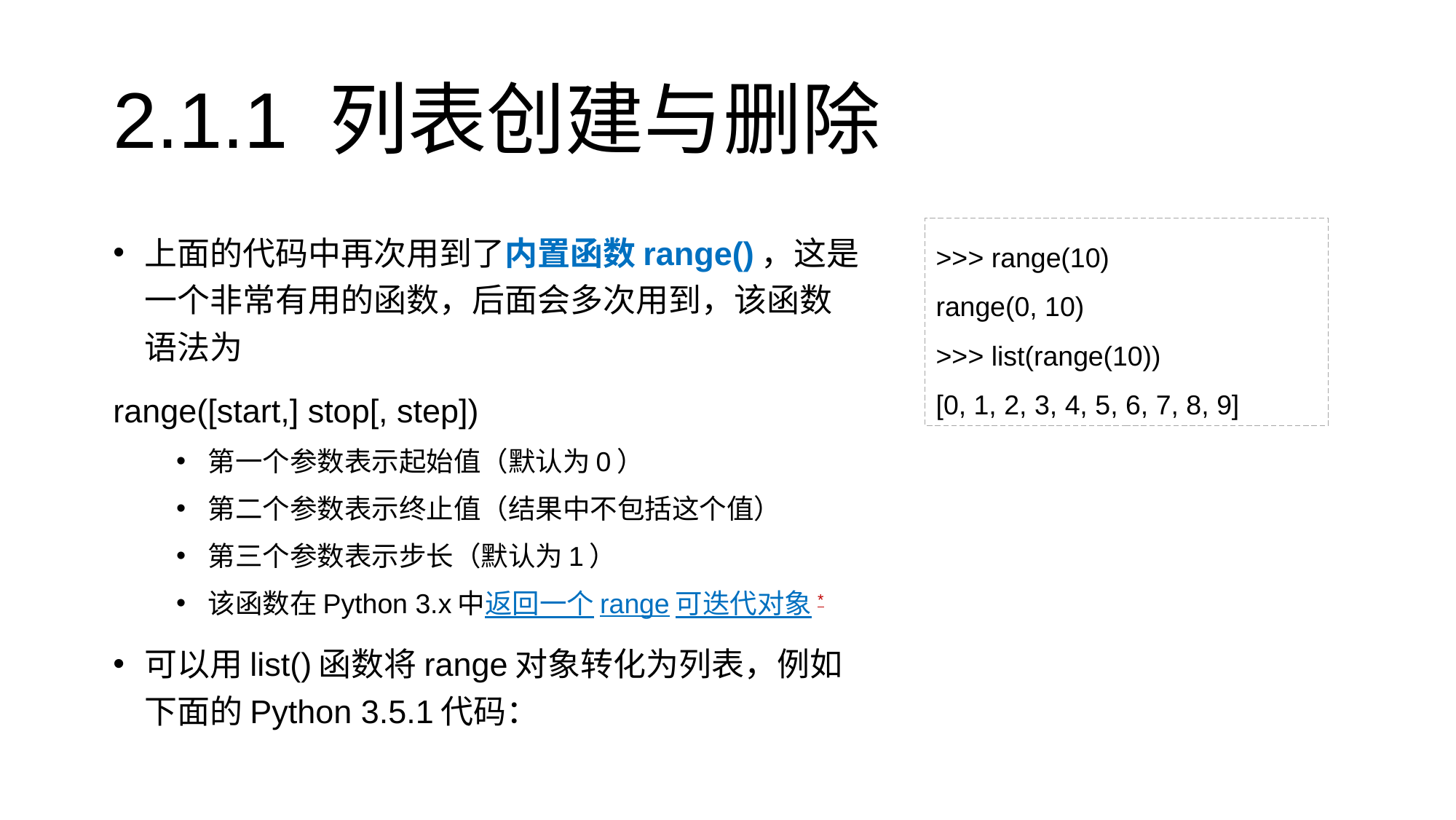

# 2.1.1 列表创建与删除
上面的代码中再次用到了内置函数range()，这是一个非常有用的函数，后面会多次用到，该函数语法为
range([start,] stop[, step])
第一个参数表示起始值（默认为0）
第二个参数表示终止值（结果中不包括这个值）
第三个参数表示步长（默认为1）
该函数在Python 3.x中返回一个range可迭代对象*
可以用list()函数将range对象转化为列表，例如下面的Python 3.5.1代码：
>>> range(10)
range(0, 10)
>>> list(range(10))
[0, 1, 2, 3, 4, 5, 6, 7, 8, 9]